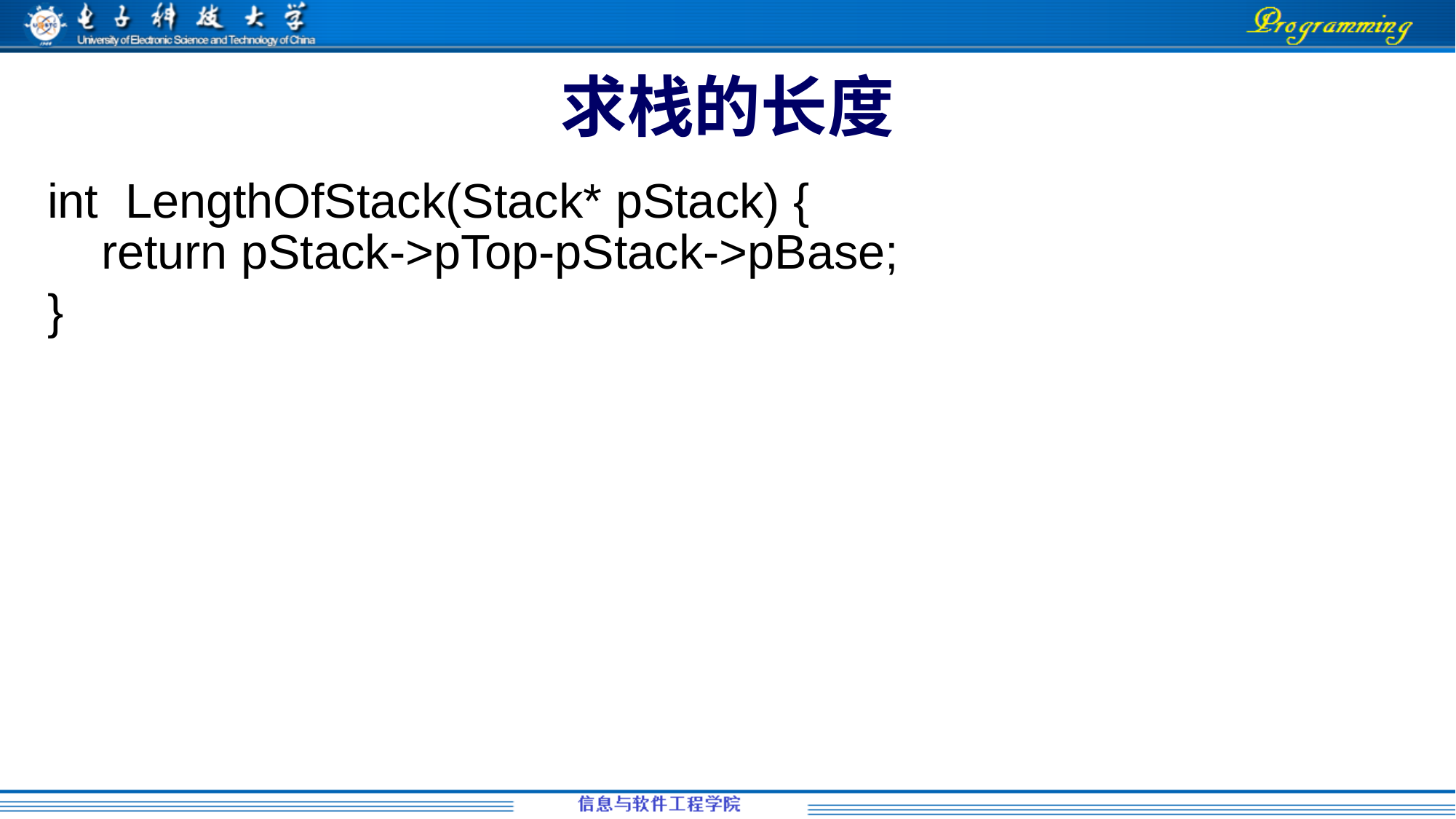

# 求栈的长度
int  LengthOfStack(Stack* pStack) {
    return pStack->pTop-pStack->pBase;
}